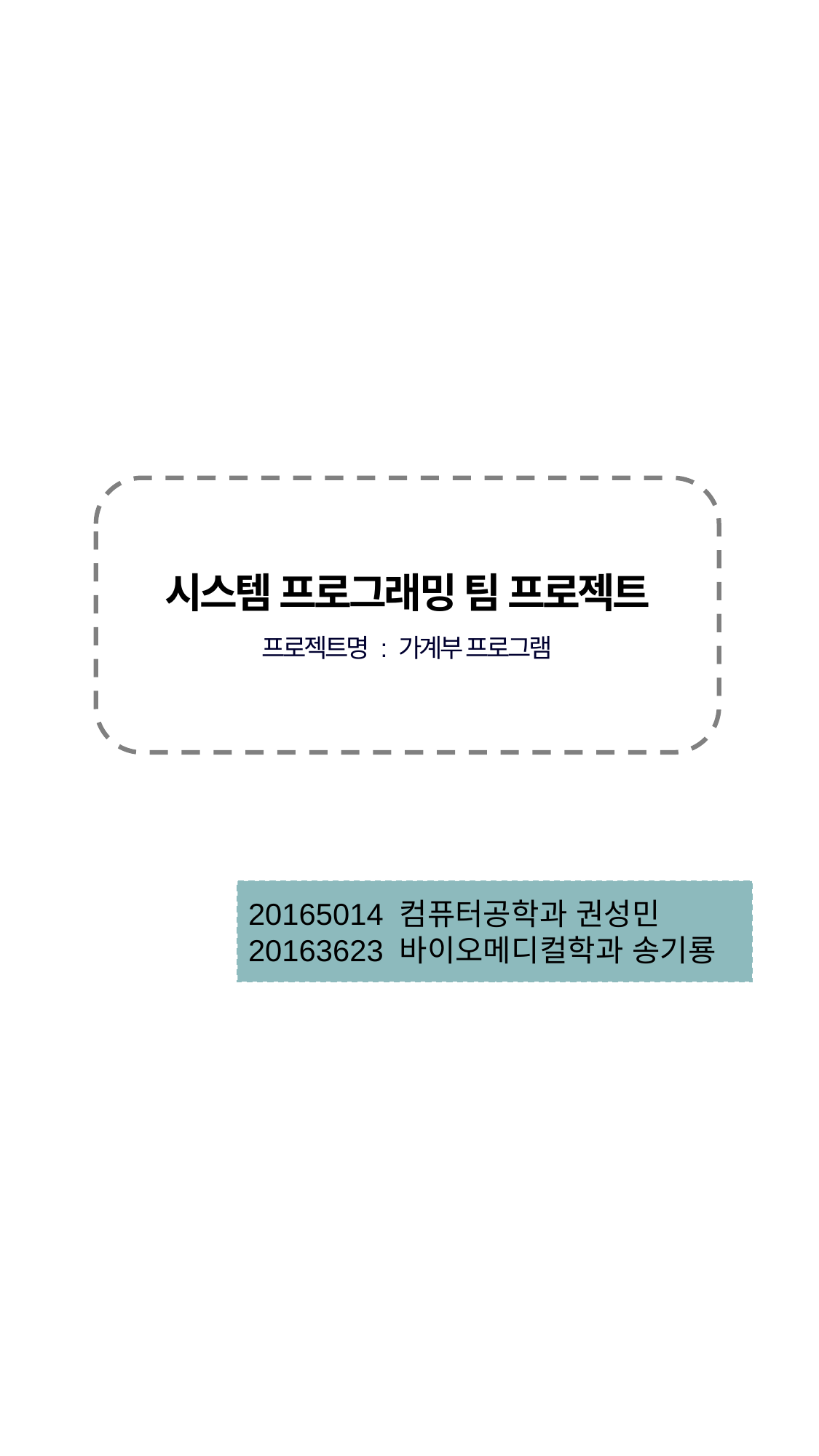

시스템 프로그래밍 팀 프로젝트
프로젝트명 : 가계부 프로그램
20165014 컴퓨터공학과 권성민
20163623 바이오메디컬학과 송기룡